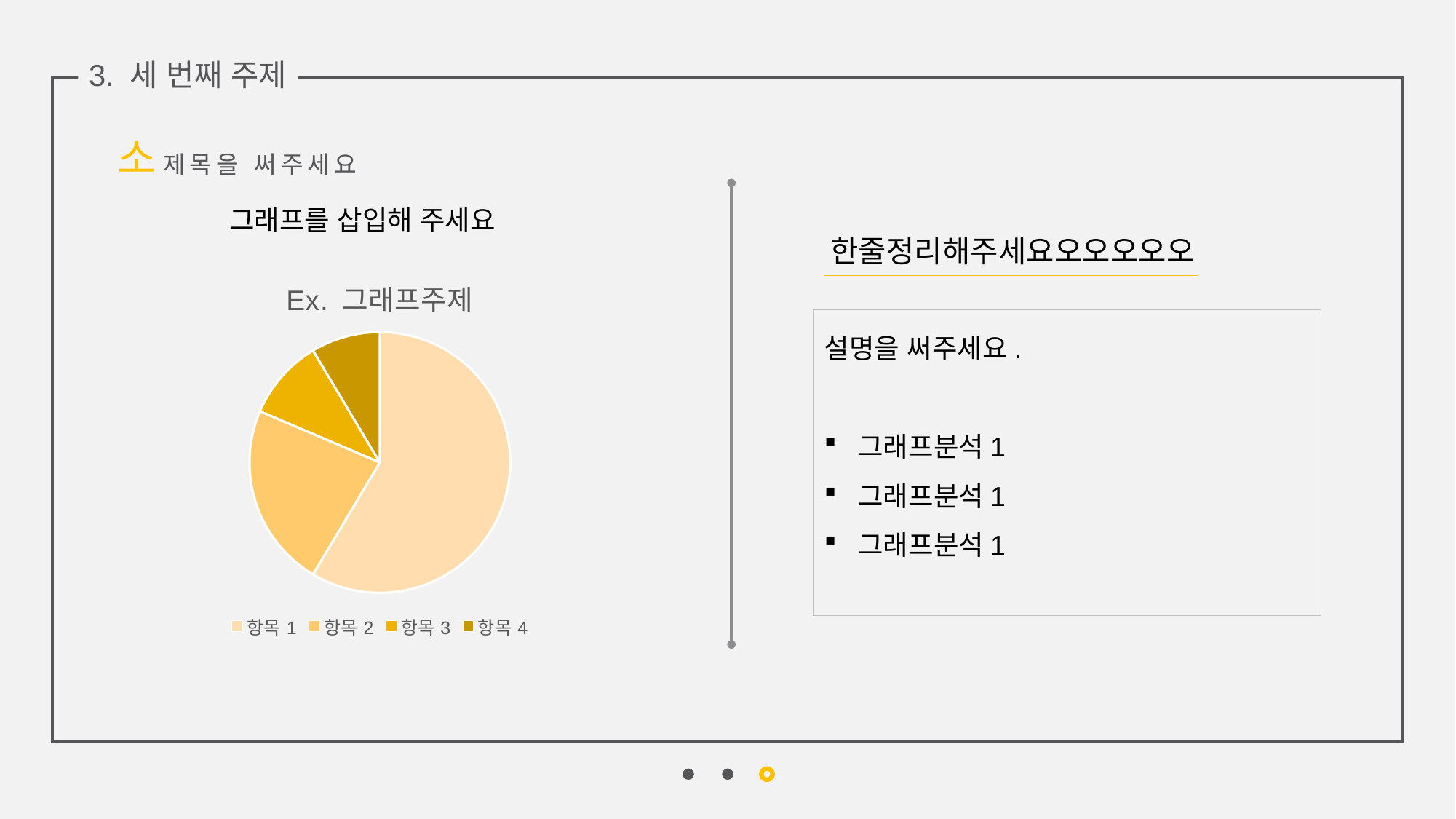

3. 세 번째 주제

소 제목을 써주세요

그래프를 삽입해 주세요
한줄정리해주세요오오오오오

### Chart: Ex. 그래프주제

| Category | 그래프주제 |
|---|---|
| 항목1 | 8.2 |
| 항목2 | 3.2 |
| 항목3 | 1.4 |
| 항목4 | 1.2 |
설명을 써주세요.

그래프분석1
그래프분석1
그래프분석1